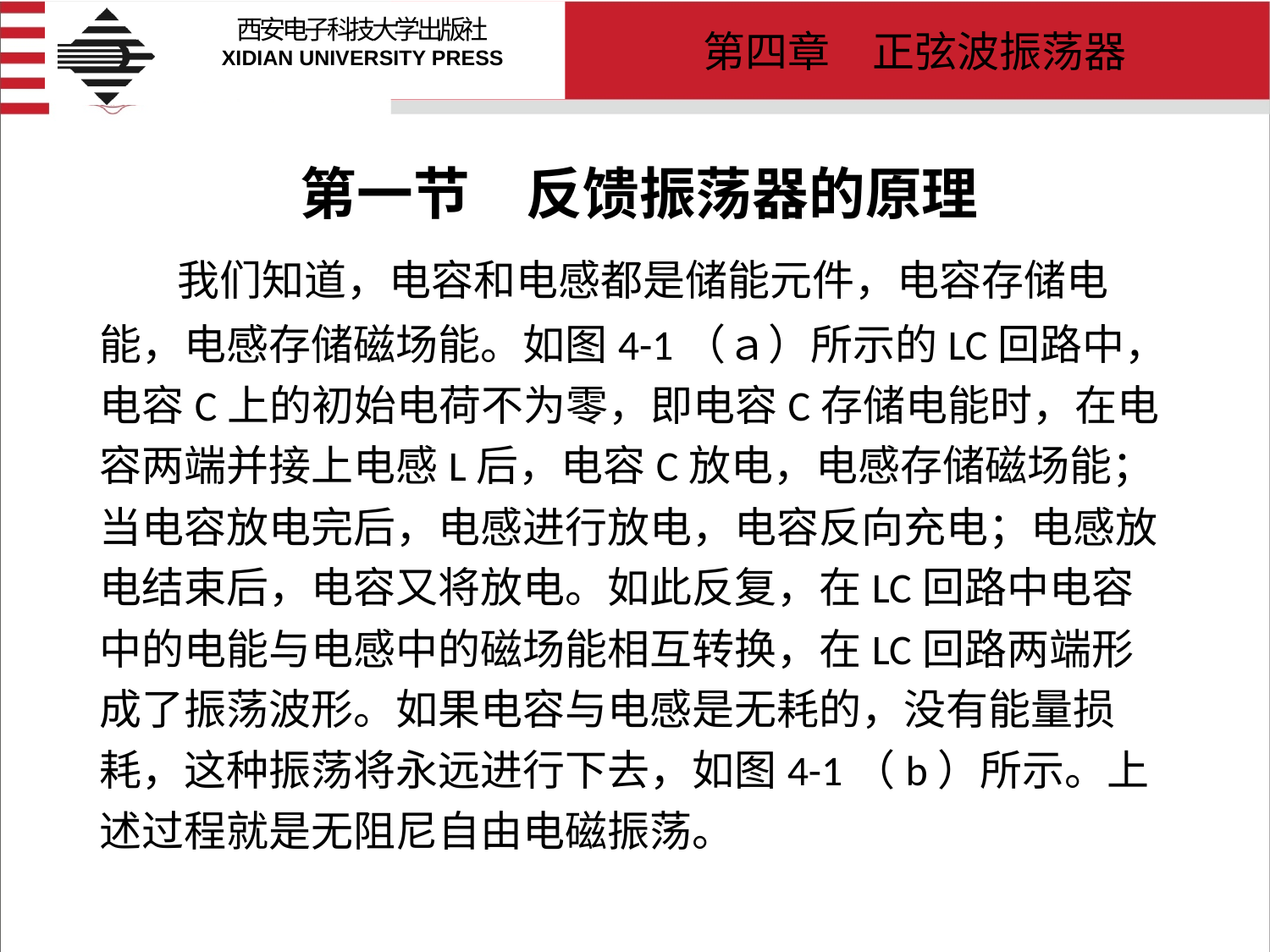

# 第一节　反馈振荡器的原理 我们知道，电容和电感都是储能元件，电容存储电能，电感存储磁场能。如图4-1（ａ）所示的LC回路中，电容C上的初始电荷不为零，即电容C存储电能时，在电容两端并接上电感L后，电容C放电，电感存储磁场能；当电容放电完后，电感进行放电，电容反向充电；电感放电结束后，电容又将放电。如此反复，在LC回路中电容中的电能与电感中的磁场能相互转换，在LC回路两端形成了振荡波形。如果电容与电感是无耗的，没有能量损耗，这种振荡将永远进行下去，如图4-1（b）所示。上述过程就是无阻尼自由电磁振荡。